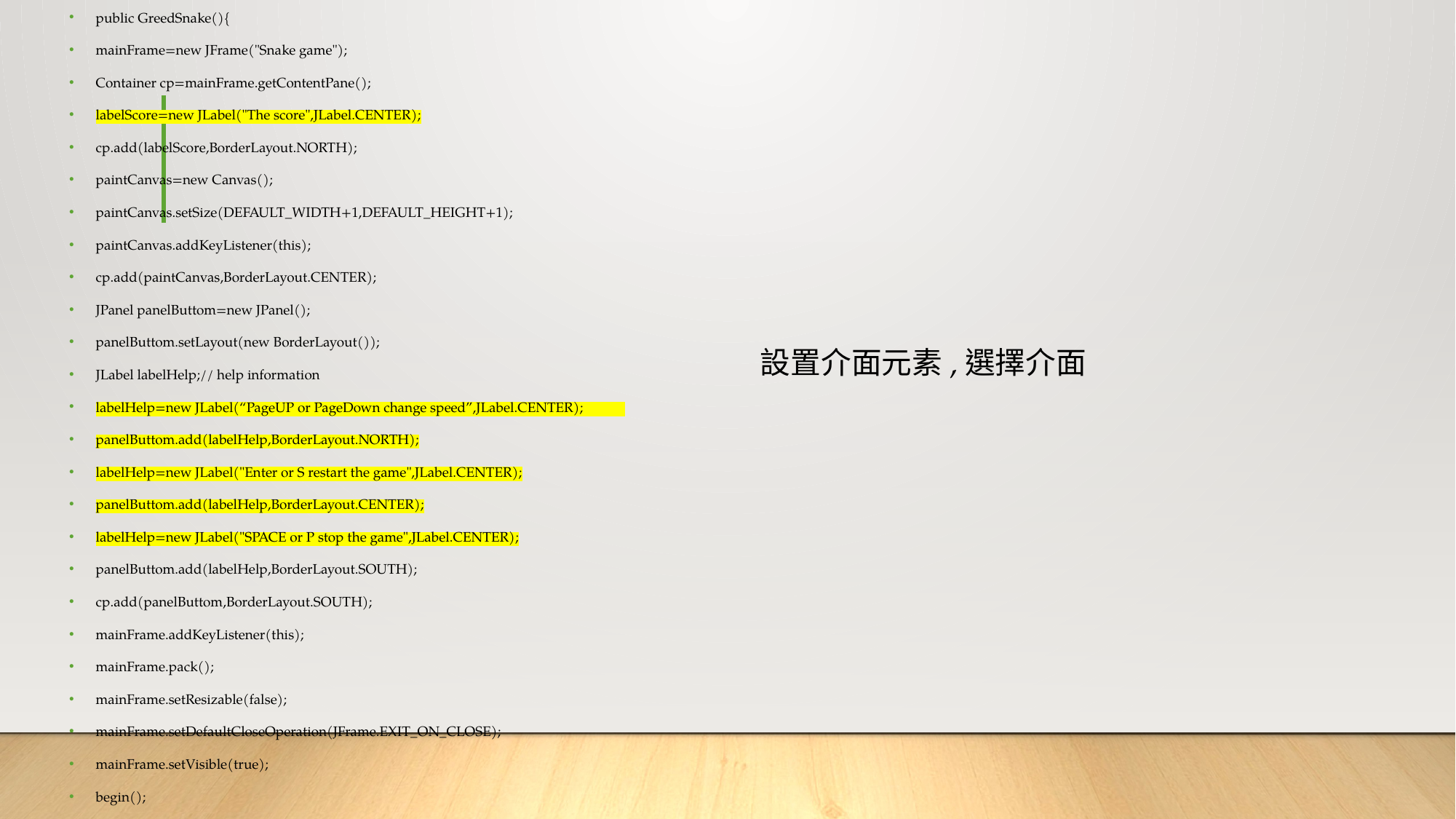

public GreedSnake(){
mainFrame=new JFrame("Snake game");
Container cp=mainFrame.getContentPane();
labelScore=new JLabel("The score",JLabel.CENTER);
cp.add(labelScore,BorderLayout.NORTH);
paintCanvas=new Canvas();
paintCanvas.setSize(DEFAULT_WIDTH+1,DEFAULT_HEIGHT+1);
paintCanvas.addKeyListener(this);
cp.add(paintCanvas,BorderLayout.CENTER);
JPanel panelButtom=new JPanel();
panelButtom.setLayout(new BorderLayout());
JLabel labelHelp;// help information
labelHelp=new JLabel(“PageUP or PageDown change speed”,JLabel.CENTER);
panelButtom.add(labelHelp,BorderLayout.NORTH);
labelHelp=new JLabel("Enter or S restart the game",JLabel.CENTER);
panelButtom.add(labelHelp,BorderLayout.CENTER);
labelHelp=new JLabel("SPACE or P stop the game",JLabel.CENTER);
panelButtom.add(labelHelp,BorderLayout.SOUTH);
cp.add(panelButtom,BorderLayout.SOUTH);
mainFrame.addKeyListener(this);
mainFrame.pack();
mainFrame.setResizable(false);
mainFrame.setDefaultCloseOperation(JFrame.EXIT_ON_CLOSE);
mainFrame.setVisible(true);
begin();
}
設置介面元素,選擇介面